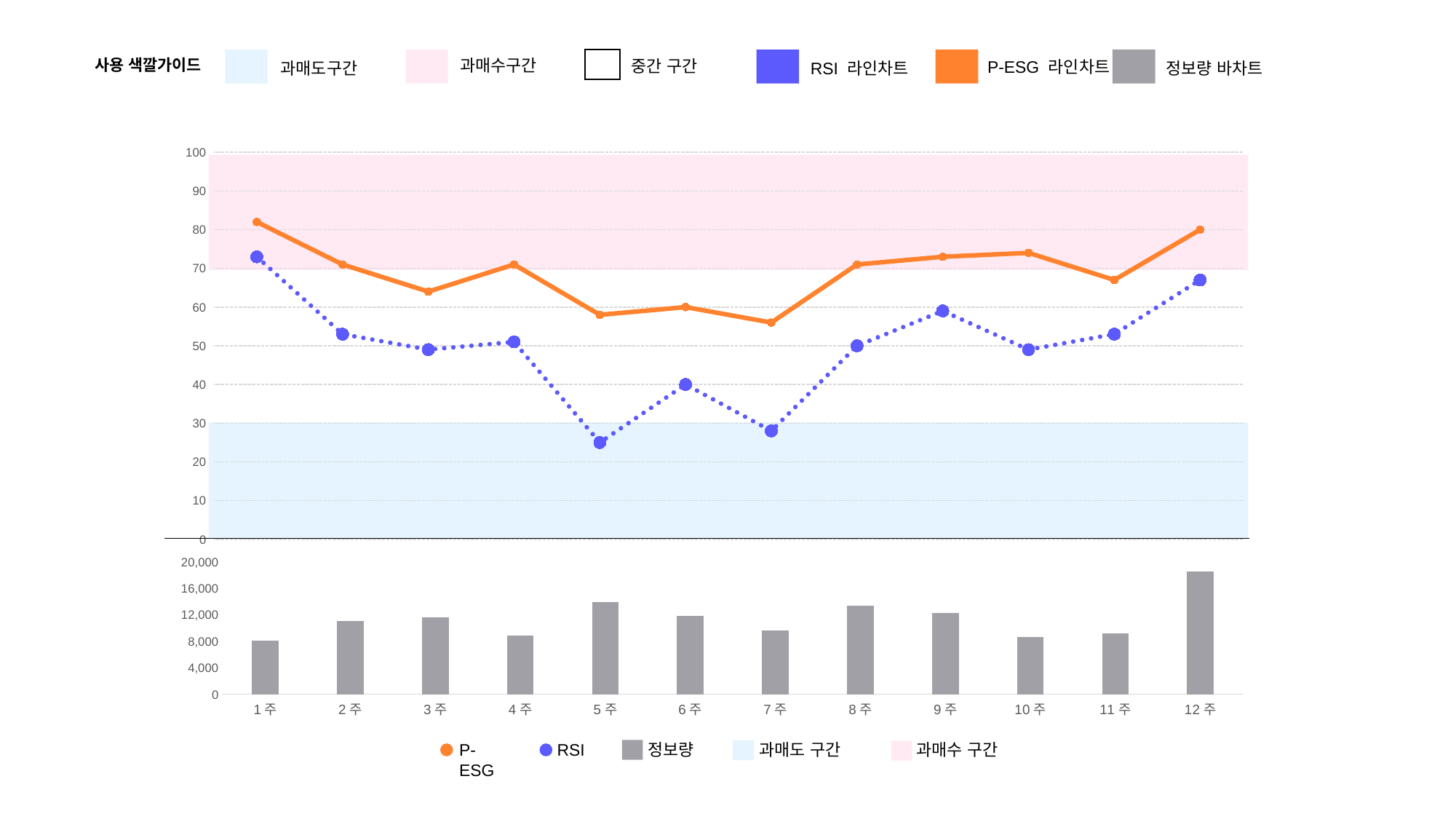

중간 구간

과매도구간

과매수구간

RSI 라인차트

P-ESG 라인차트

정보량 바차트
사용 색깔가이드

### Chart

| Category | RSI | P-ESG 점수 | 코스닥 150 | 산업 평균 |
|---|---|---|---|---|
| 1주 | 73.0 | 82.0 | None | None |
| 2주 | 53.0 | 71.0 | None | None |
| 3주 | 49.0 | 64.0 | None | None |
| 4주 | 51.0 | 71.0 | None | None |
| 5주 | 25.0 | 58.0 | None | None |
| 6주 | 40.0 | 60.0 | None | None |
| 7주 | 28.0 | 56.0 | None | None |
| 8주 | 50.0 | 71.0 | None | None |
| 9주 | 59.0 | 73.0 | None | None |
| 10주 | 49.0 | 74.0 | None | None |
| 11주 | 53.0 | 67.0 | None | None |
| 12주 | 67.0 | 80.0 | None | None |

### Chart

| Category | 계열 1 |
|---|---|
| 1주 | 8063.0 |
| 2주 | 11029.0 |
| 3주 | 11683.0 |
| 4주 | 8835.0 |
| 5주 | 13930.0 |
| 6주 | 11897.0 |
| 7주 | 9629.0 |
| 8주 | 13366.0 |
| 9주 | 12340.0 |
| 10주 | 8655.0 |
| 11주 | 9176.0 |
| 12주 | 18545.0 |
P-ESG

RSI

정보량

과매도 구간

과매수 구간